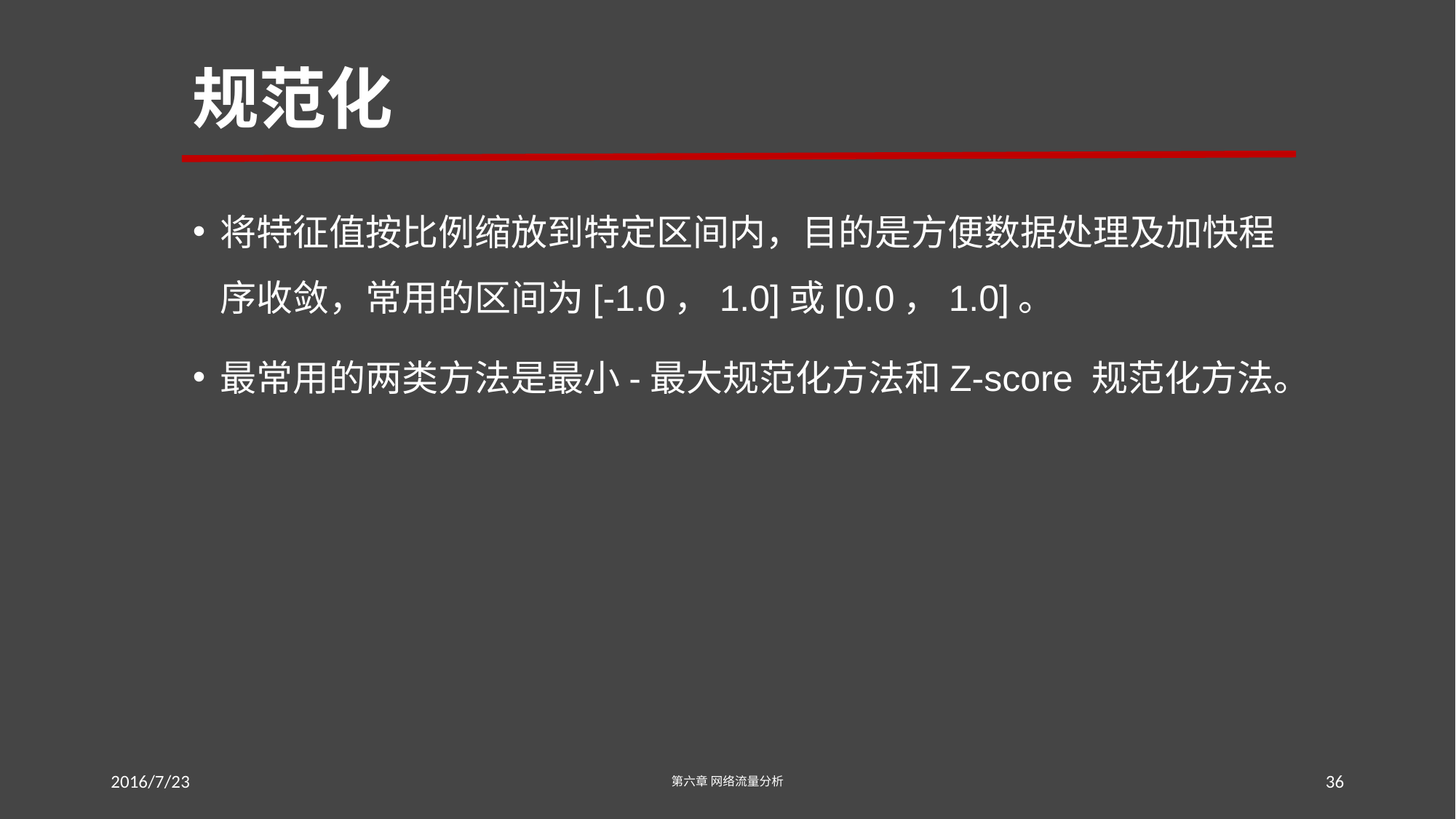

# 规范化
将特征值按比例缩放到特定区间内，目的是方便数据处理及加快程序收敛，常用的区间为[-1.0，1.0]或[0.0，1.0]。
最常用的两类方法是最小-最大规范化方法和Z-score 规范化方法。
2016/7/23
第六章 网络流量分析
36